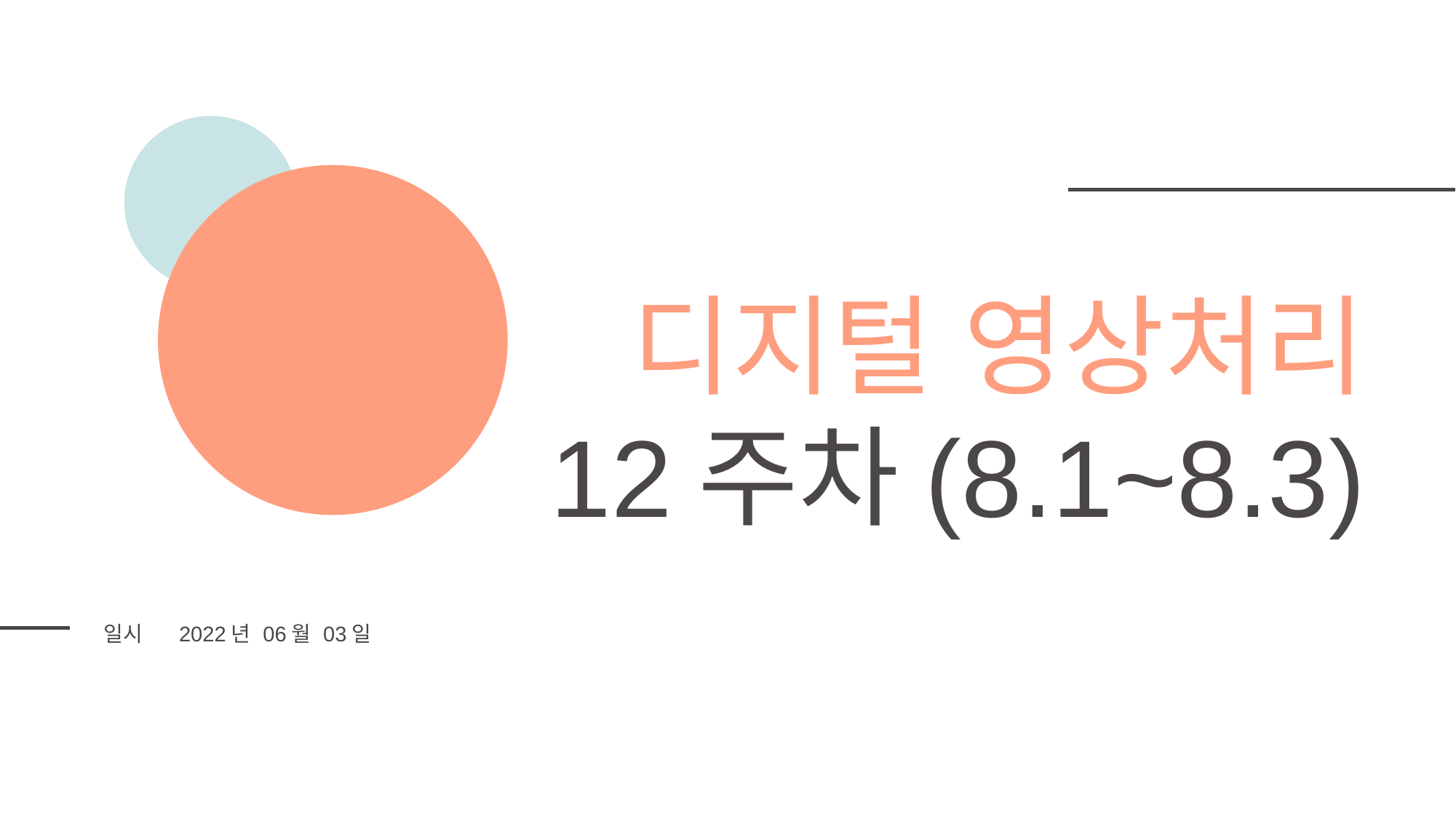

디지털 영상처리
12주차(8.1~8.3)
| 일시 | 2022년 06월 03일 |
| --- | --- |